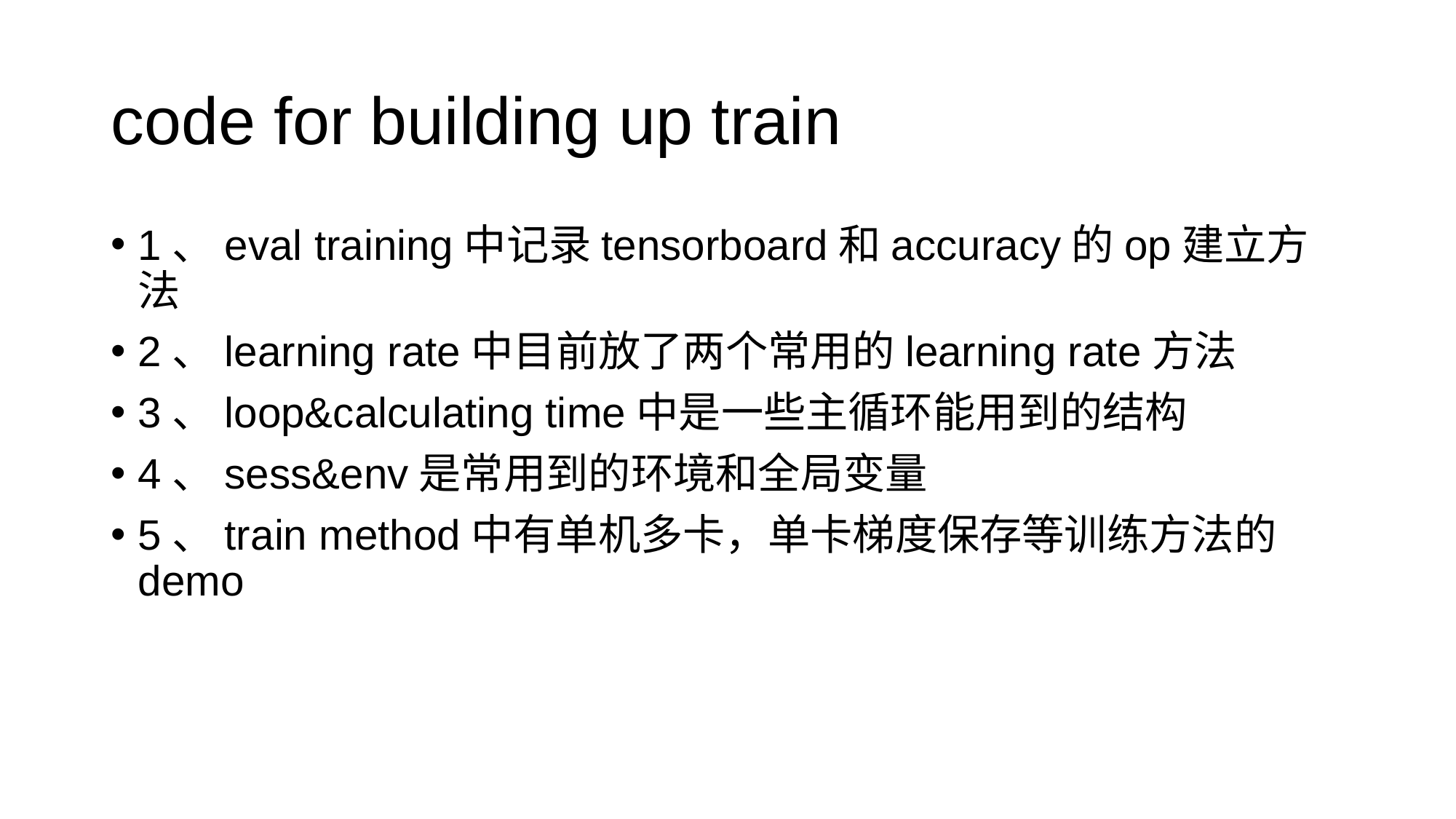

# code for building up train
1、eval training中记录tensorboard和accuracy的op建立方法
2、learning rate中目前放了两个常用的learning rate方法
3、loop&calculating time中是一些主循环能用到的结构
4、sess&env是常用到的环境和全局变量
5、train method中有单机多卡，单卡梯度保存等训练方法的demo